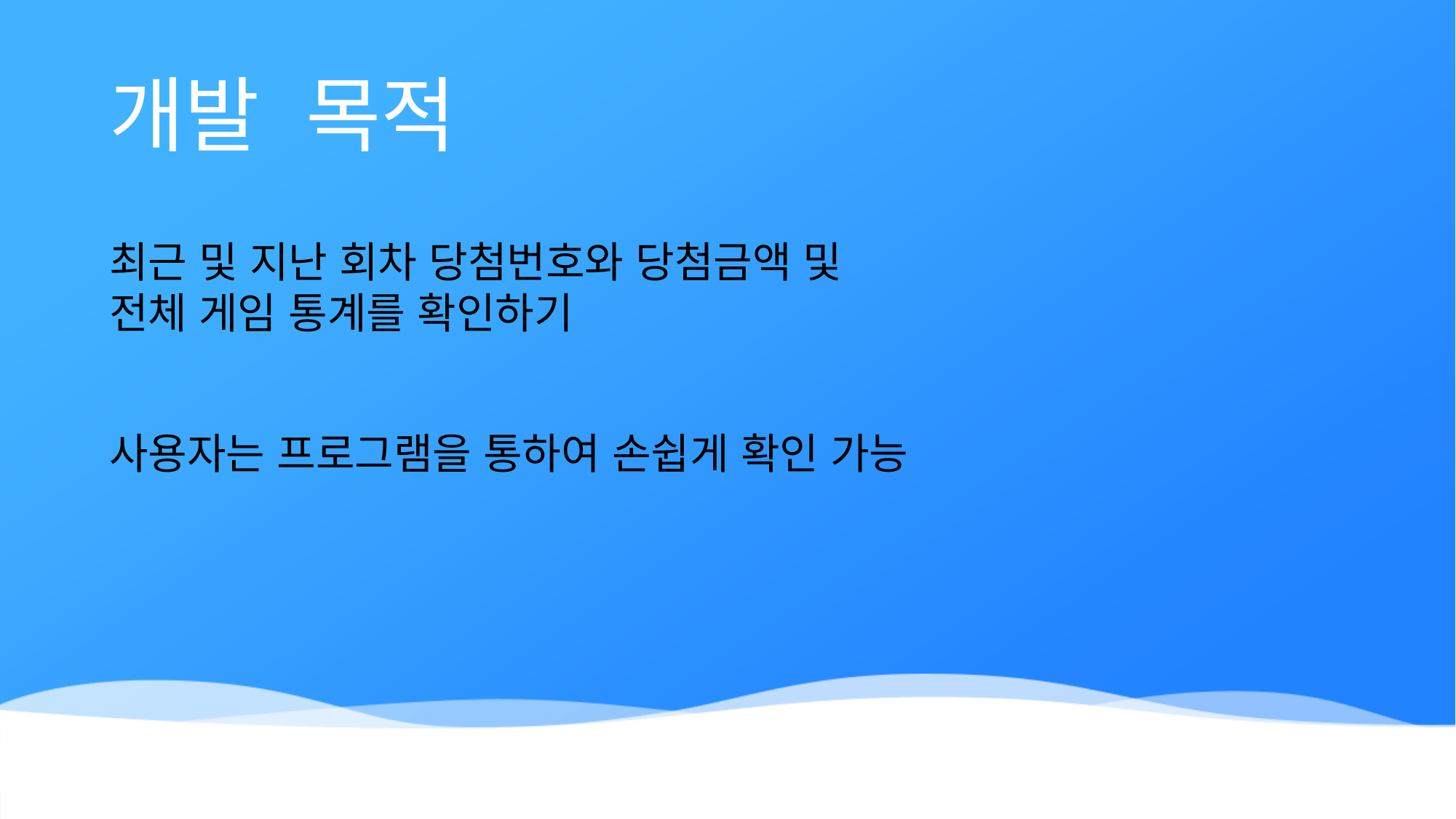

개발  목적
최근 및 지난 회차 당첨번호와 당첨금액 및
전체 게임 통계를 확인하기
사용자는 프로그램을 통하여 손쉽게 확인 가능